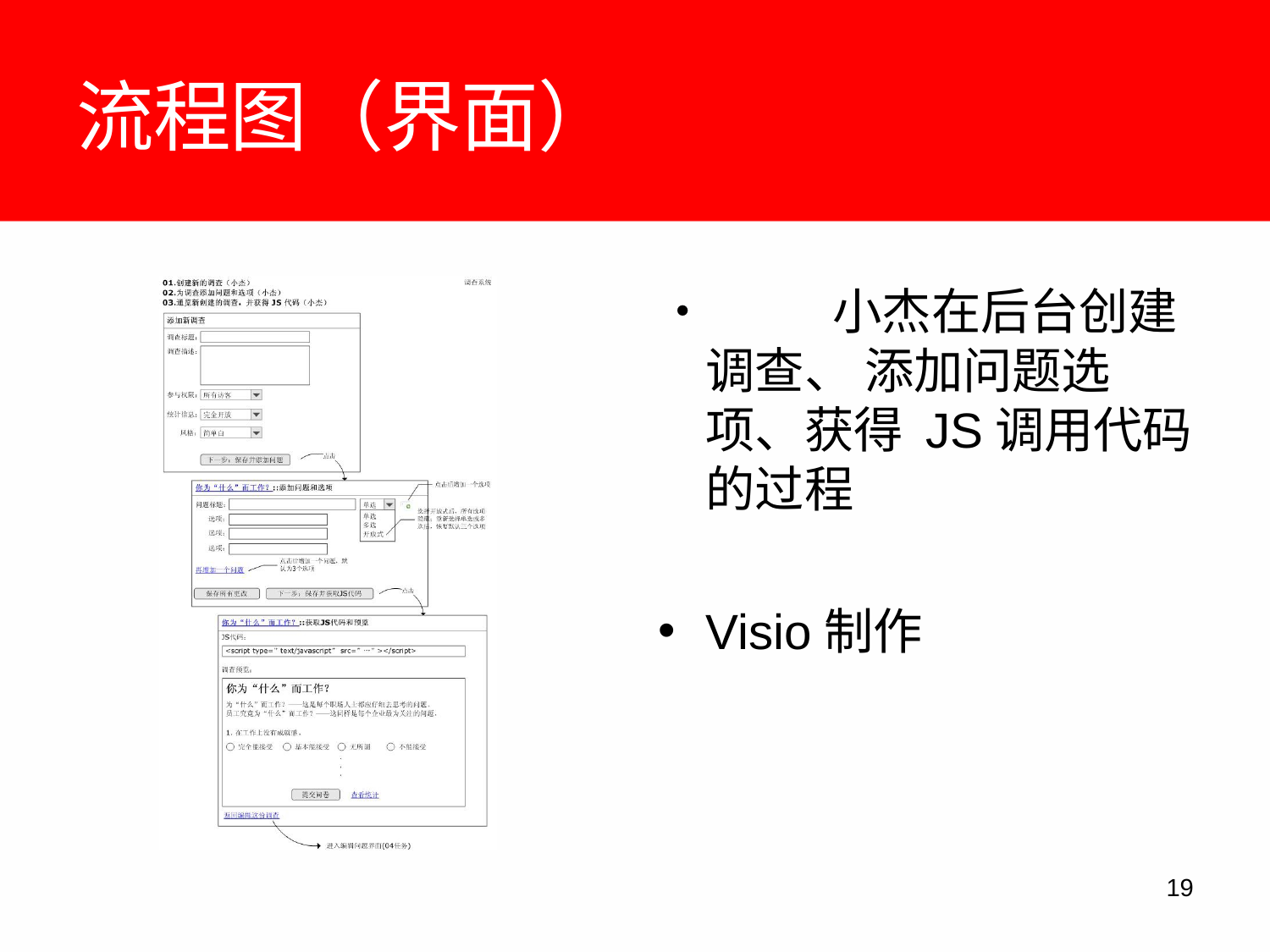

# 流程图（界面）

•	小杰在后台创建调查、 添加问题选项、获得 JS调用代码的过程

Visio制作
19